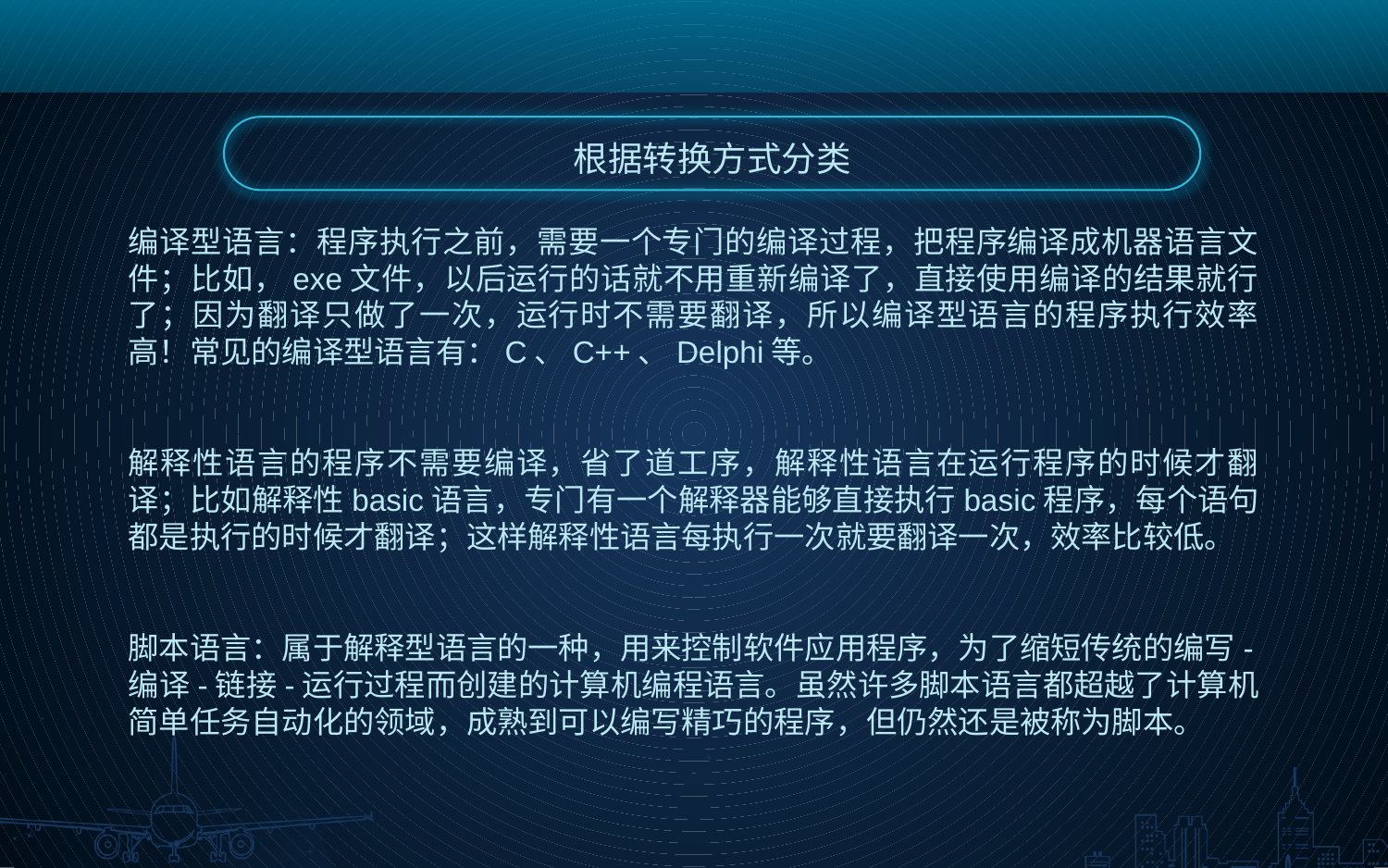

根据转换方式分类
编译型语言：程序执行之前，需要一个专门的编译过程，把程序编译成机器语言文件；比如，exe文件，以后运行的话就不用重新编译了，直接使用编译的结果就行了；因为翻译只做了一次，运行时不需要翻译，所以编译型语言的程序执行效率高！常见的编译型语言有：C、C++、Delphi等。

解释性语言的程序不需要编译，省了道工序，解释性语言在运行程序的时候才翻译；比如解释性basic语言，专门有一个解释器能够直接执行basic程序，每个语句都是执行的时候才翻译；这样解释性语言每执行一次就要翻译一次，效率比较低。

脚本语言：属于解释型语言的一种，用来控制软件应用程序，为了缩短传统的编写-编译-链接-运行过程而创建的计算机编程语言。虽然许多脚本语言都超越了计算机简单任务自动化的领域，成熟到可以编写精巧的程序，但仍然还是被称为脚本。